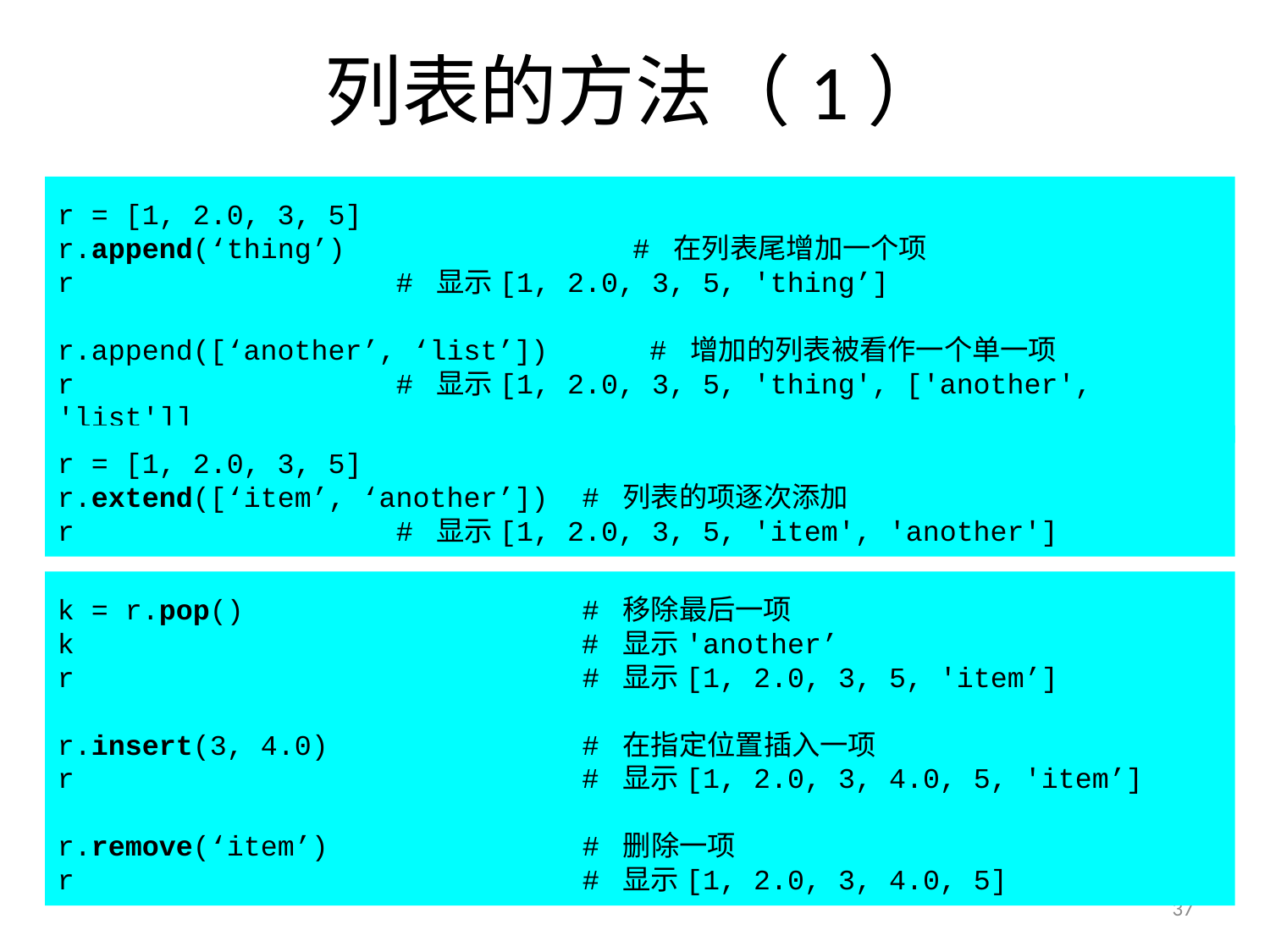

# 列表的方法（1）
r = [1, 2.0, 3, 5]
r.append(‘thing’)                 # 在列表尾增加一个项
r                   # 显示[1, 2.0, 3, 5, 'thing’]

r.append([‘another’, ‘list’])      # 增加的列表被看作一个单一项
r                   # 显示[1, 2.0, 3, 5, 'thing', ['another', 'list']]
r = [1, 2.0, 3, 5]
r.extend([‘item’, ‘another’])  # 列表的项逐次添加
r                   # 显示[1, 2.0, 3, 5, 'item', 'another']
k = r.pop()                    # 移除最后一项
k                              # 显示'another’
r                              # 显示[1, 2.0, 3, 5, 'item’]

r.insert(3, 4.0)               # 在指定位置插入一项
r                              # 显示[1, 2.0, 3, 4.0, 5, 'item’]

r.remove(‘item’)               # 删除一项
r                              # 显示[1, 2.0, 3, 4.0, 5]

37